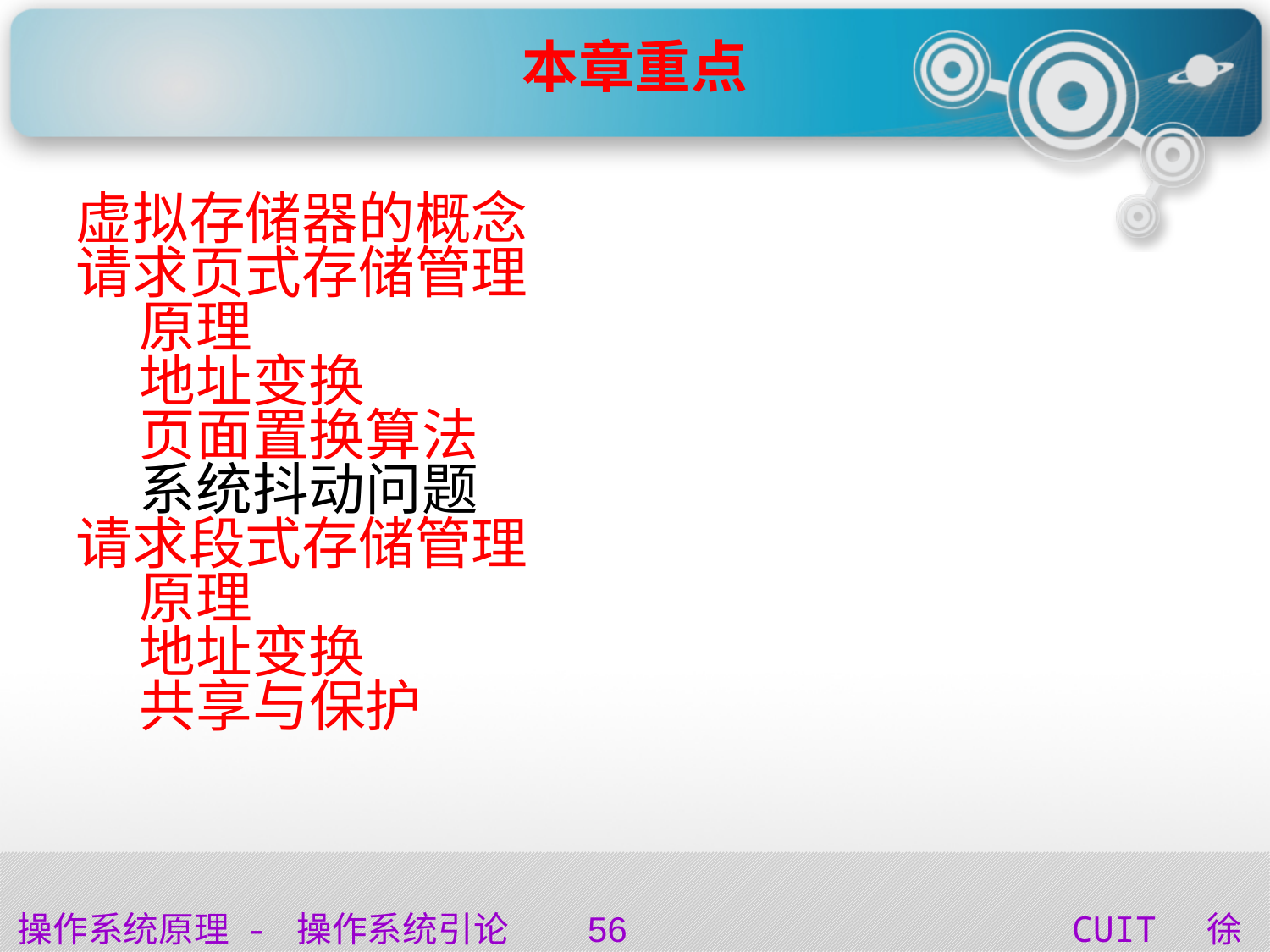

# 本章重点
虚拟存储器的概念
请求页式存储管理
原理
地址变换
页面置换算法
系统抖动问题
请求段式存储管理
原理
地址变换
共享与保护